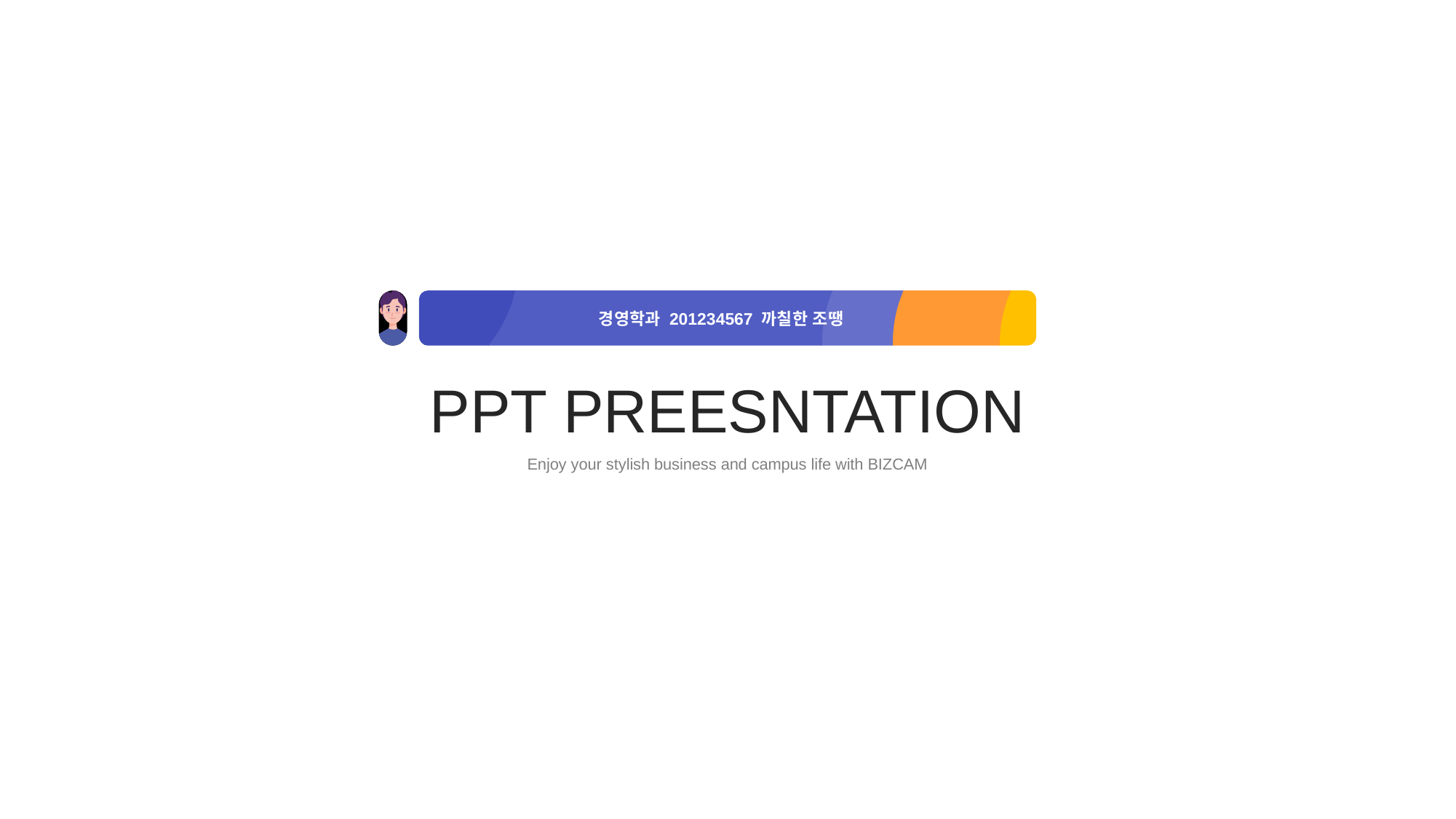

경영학과 201234567 까칠한 조땡
PPT PREESNTATION
Enjoy your stylish business and campus life with BIZCAM